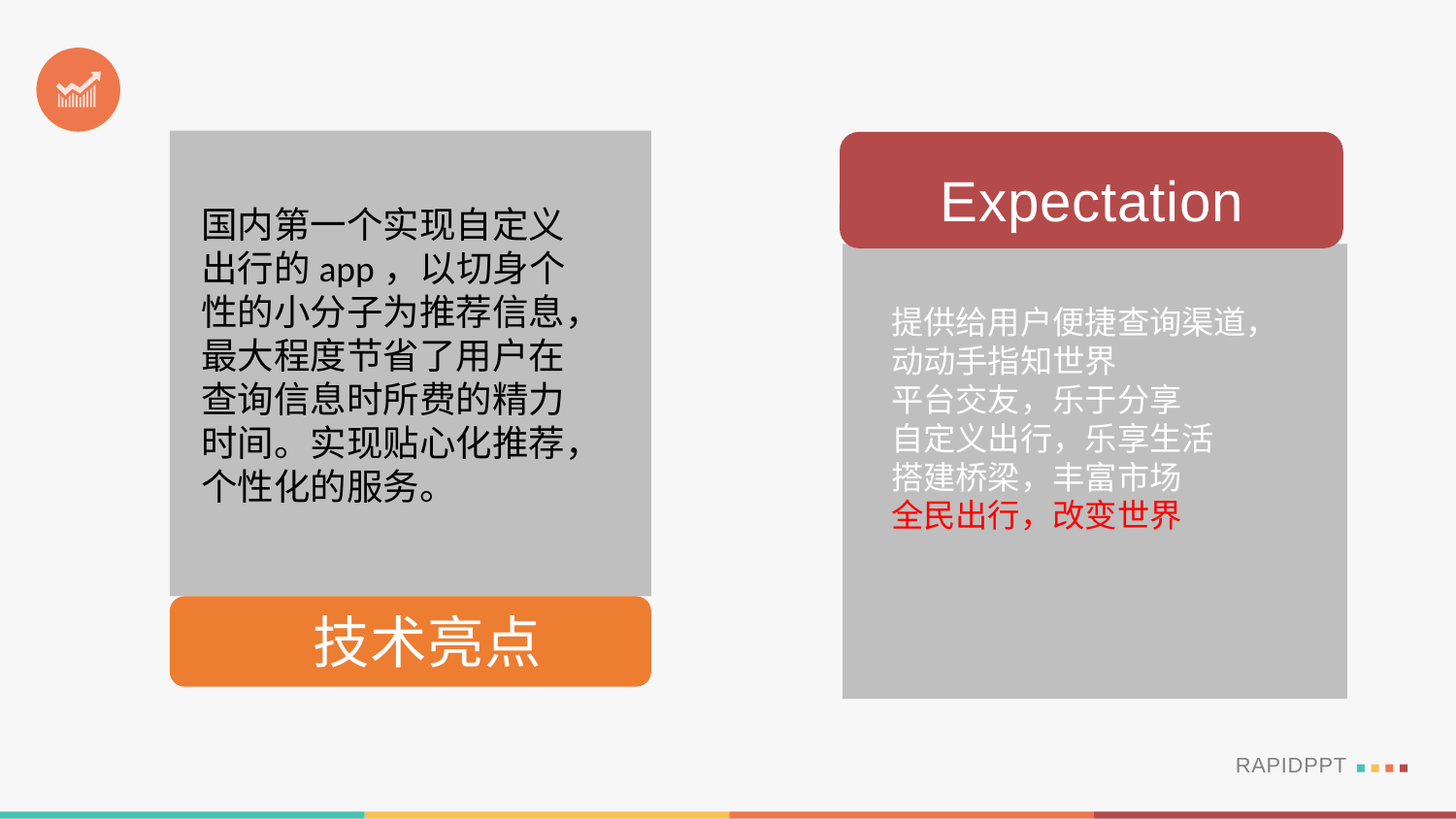

国内第一个实现自定义出行的app，以切身个性的小分子为推荐信息，最大程度节省了用户在查询信息时所费的精力时间。实现贴心化推荐，个性化的服务。

  Expectation

提供给用户便捷查询渠道，动动手指知世界
平台交友，乐于分享
自定义出行，乐享生活
搭建桥梁，丰富市场
全民出行，改变世界

技术亮点